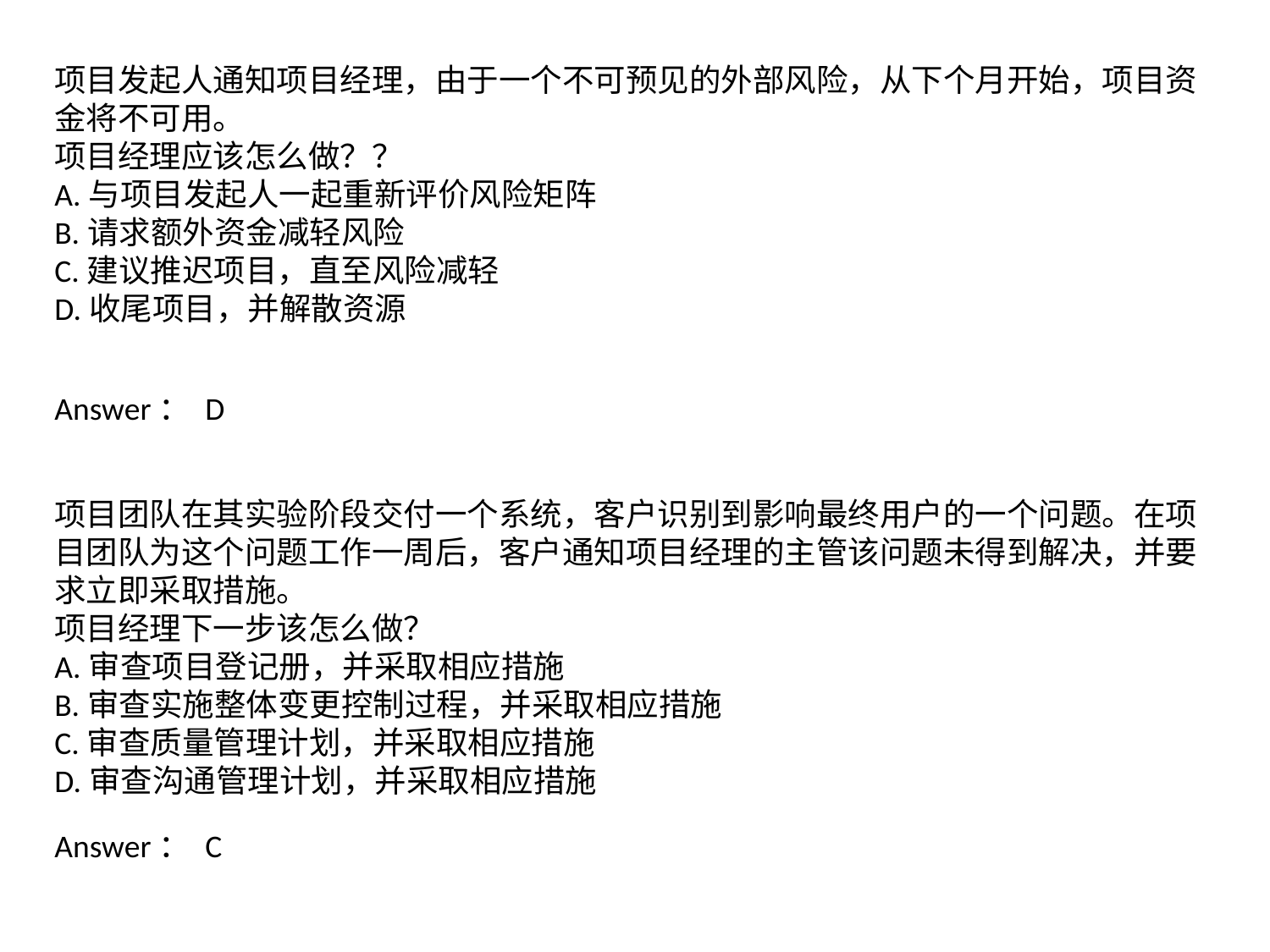

项目发起人通知项目经理，由于一个不可预见的外部风险，从下个月开始，项目资金将不可用。
项目经理应该怎么做？？
A.与项目发起人一起重新评价风险矩阵
B.请求额外资金减轻风险
C.建议推迟项目，直至风险减轻
D.收尾项目，并解散资源
Answer： D
项目团队在其实验阶段交付一个系统，客户识别到影响最终用户的一个问题。在项目团队为这个问题工作一周后，客户通知项目经理的主管该问题未得到解决，并要求立即采取措施。
项目经理下一步该怎么做？
A.审查项目登记册，并采取相应措施
B.审查实施整体变更控制过程，并采取相应措施
C.审查质量管理计划，并采取相应措施
D.审查沟通管理计划，并采取相应措施
Answer： C